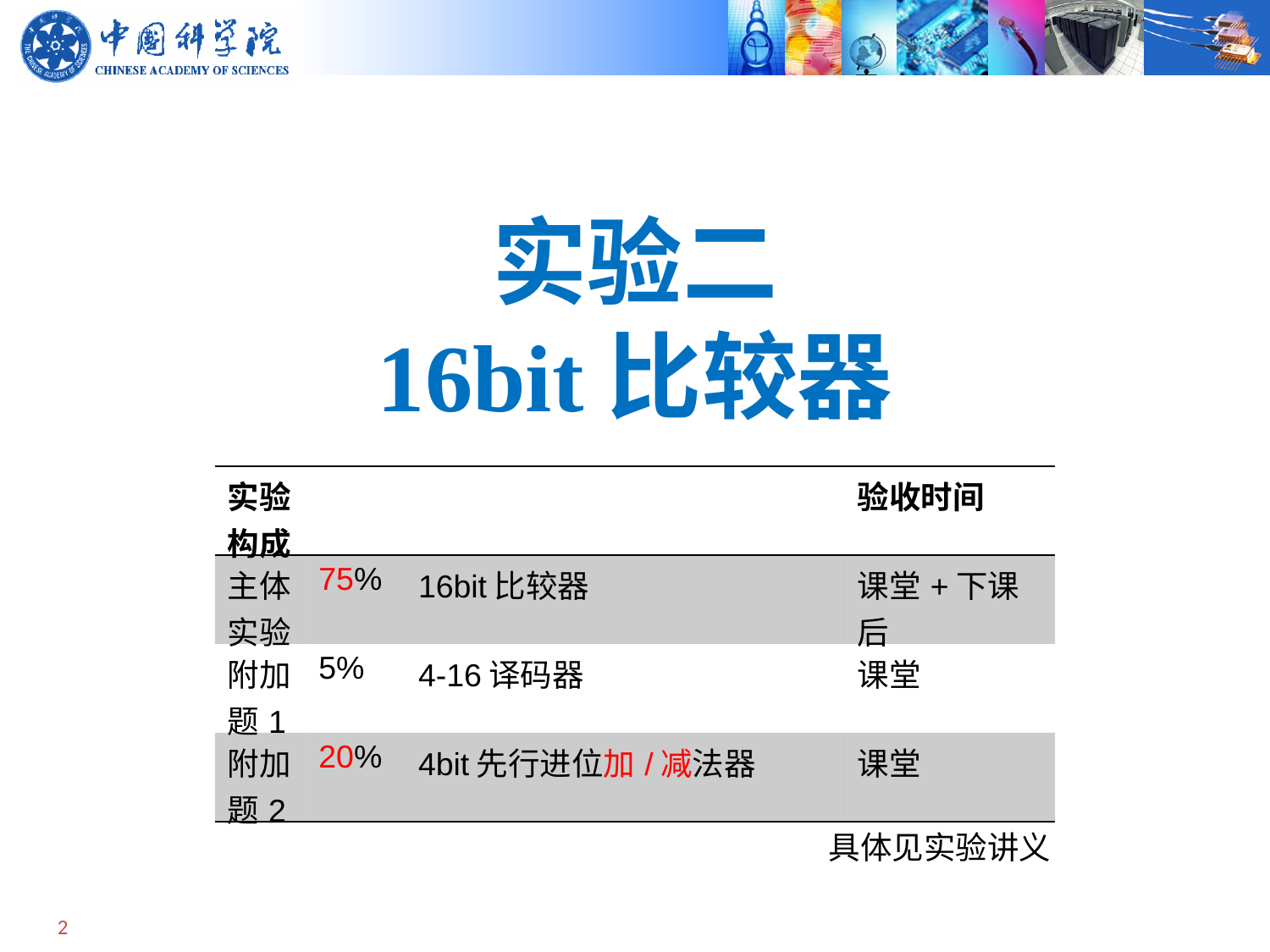

实验二
16bit比较器
| 实验构成 |  |  | 验收时间 |
| --- | --- | --- | --- |
| 主体实验 | 75% | 16bit比较器 | 课堂+下课后 |
| 附加题1 | 5% | 4-16译码器 | 课堂 |
| 附加题2 | 20% | 4bit先行进位加/减法器 | 课堂 |
具体见实验讲义